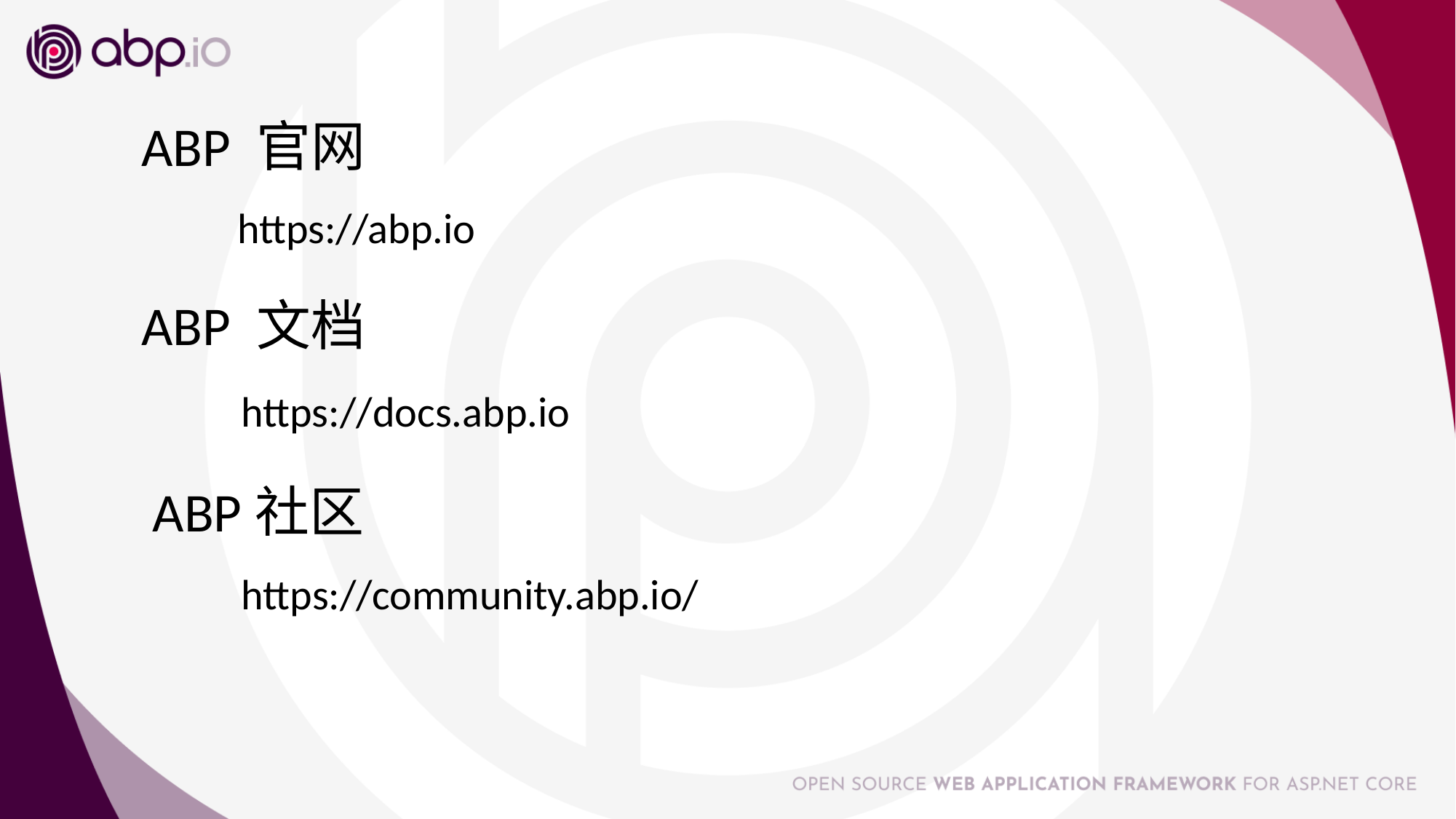

# ABP 官网
https://abp.io
ABP 文档
https://docs.abp.io
ABP社区
https://community.abp.io/